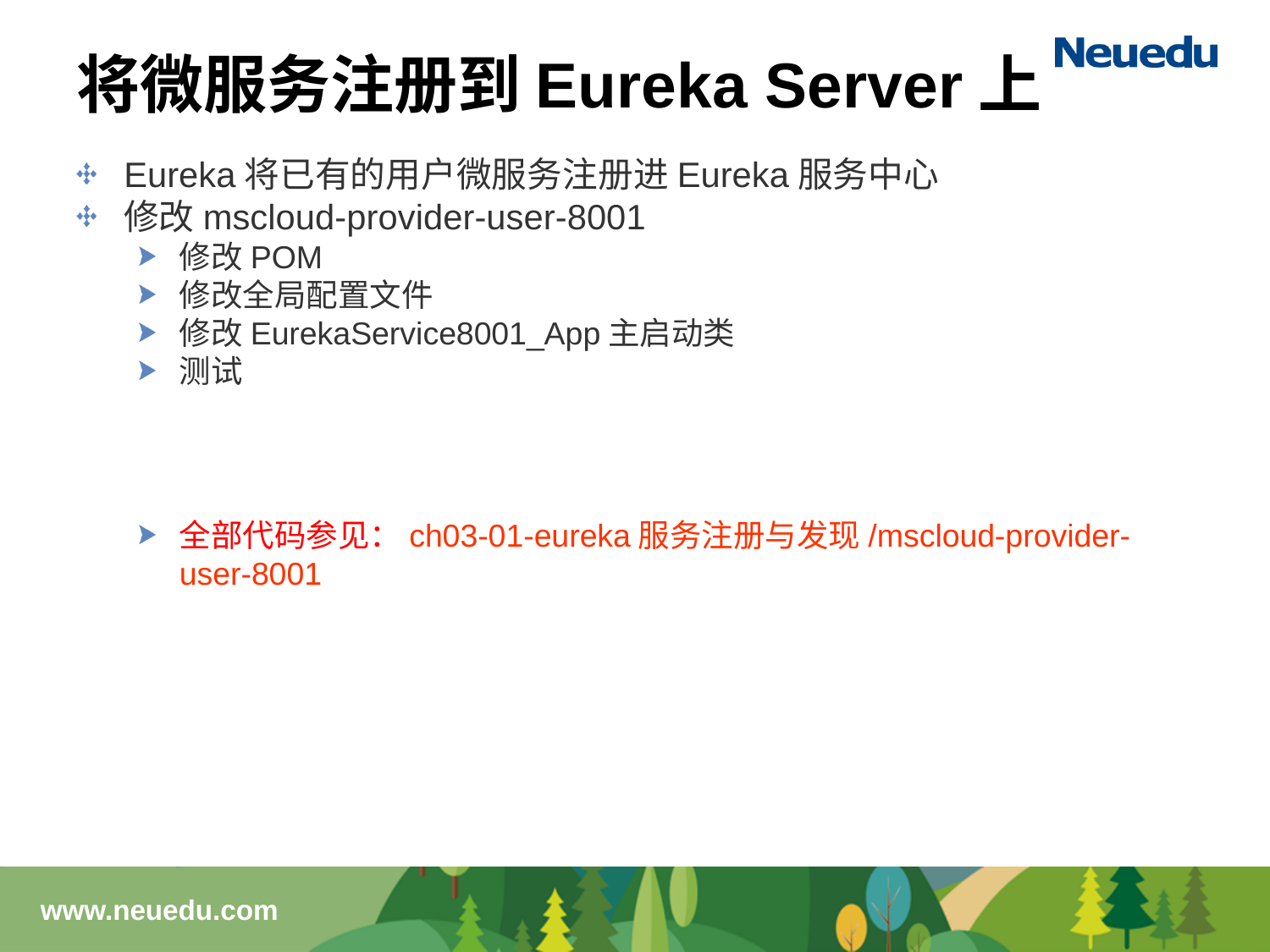

# 将微服务注册到Eureka Server上
Eureka将已有的用户微服务注册进Eureka服务中心
修改mscloud-provider-user-8001
修改POM
修改全局配置文件
修改EurekaService8001_App主启动类
测试

全部代码参见：ch03-01-eureka服务注册与发现/mscloud-provider-user-8001